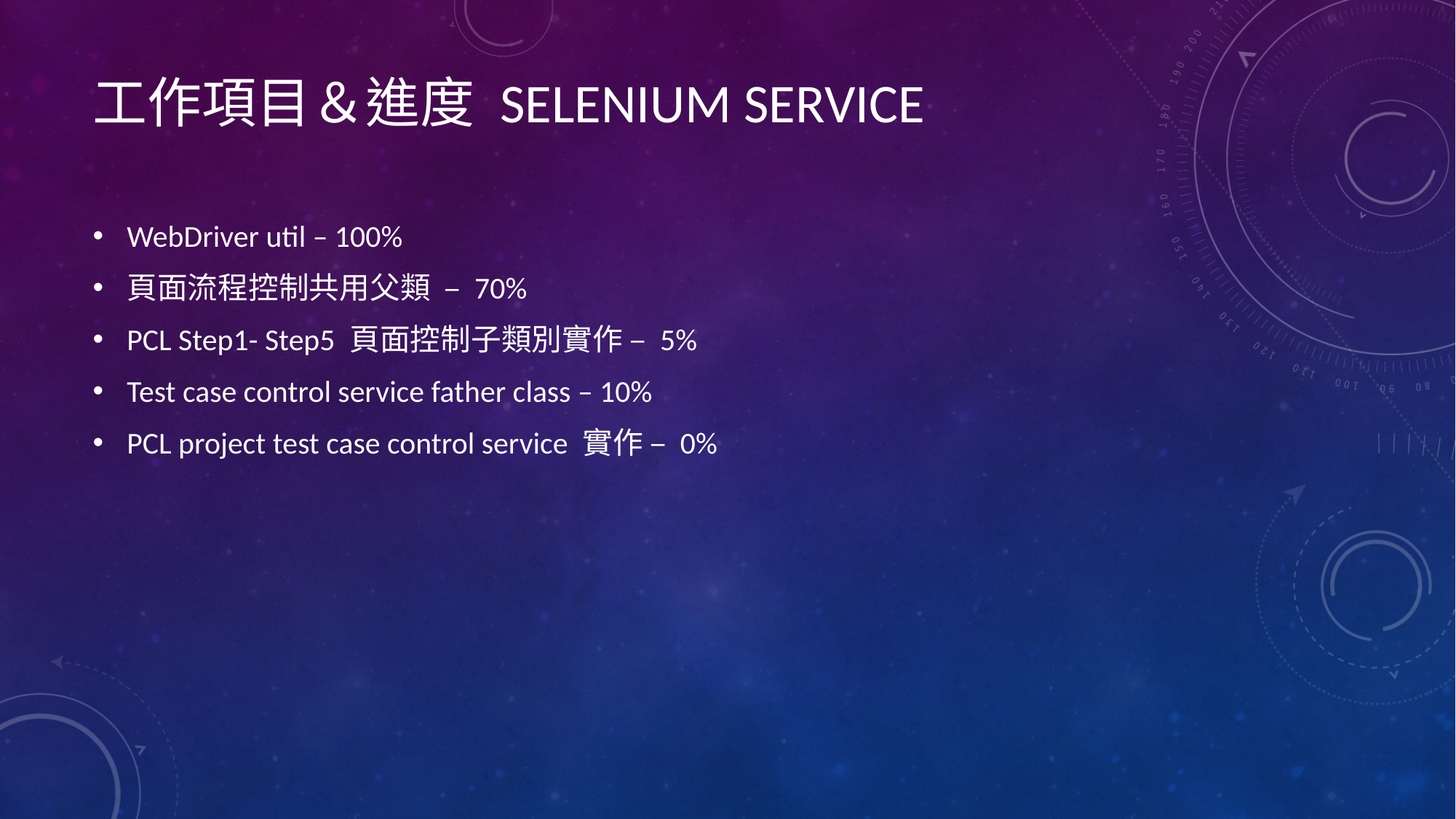

# 工作項目＆進度 selenium service
WebDriver util – 100%
頁面流程控制共用父類  – 70%
PCL Step1- Step5 頁面控制子類別實作 – 5%
Test case control service father class – 10%
PCL project test case control service 實作 – 0%